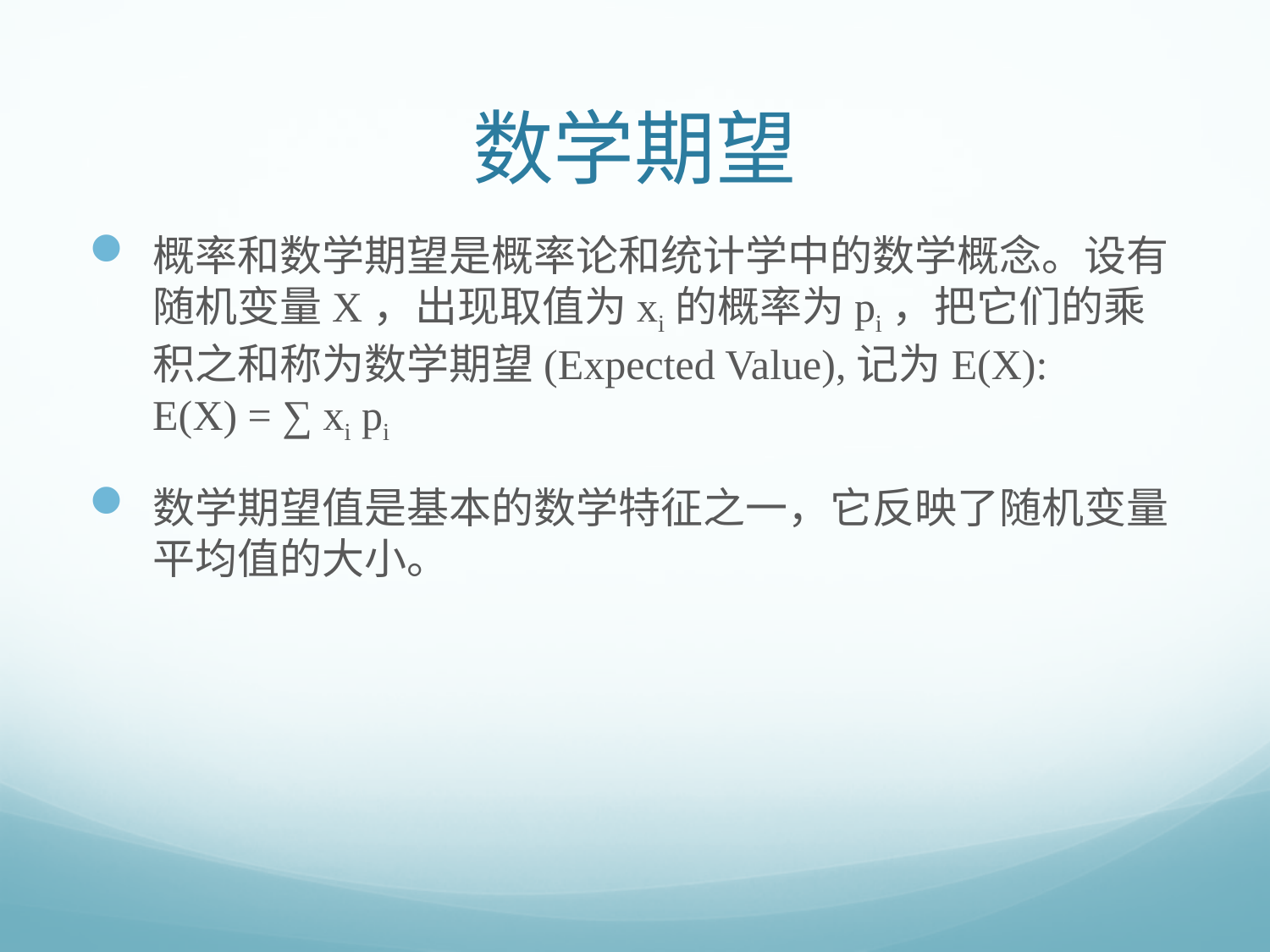

# 数学期望
概率和数学期望是概率论和统计学中的数学概念。设有随机变量X，出现取值为xi的概率为pi，把它们的乘积之和称为数学期望(Expected Value),记为E(X):
E(X) = ∑ xi pi
数学期望值是基本的数学特征之一，它反映了随机变量平均值的大小。